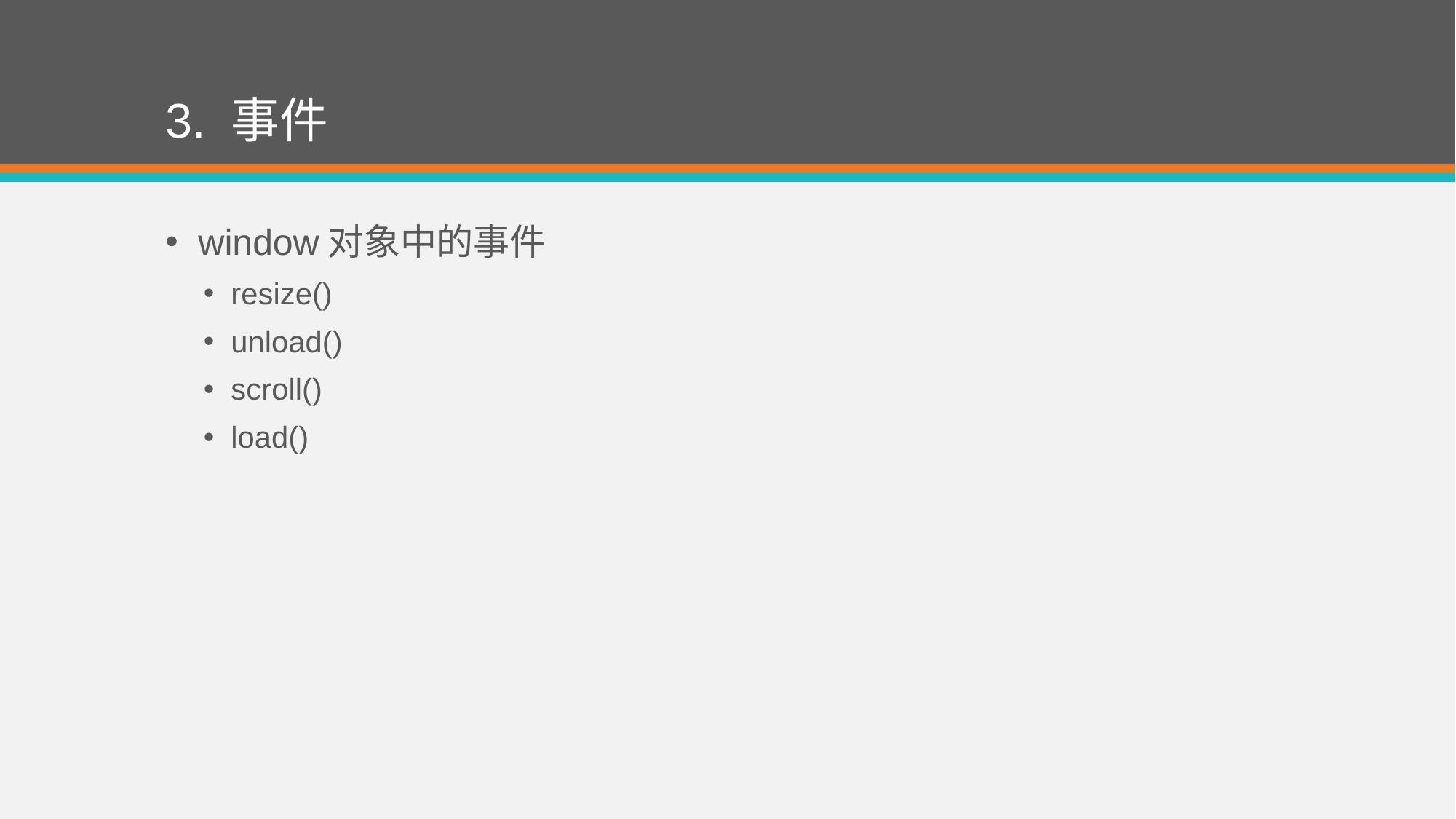

# 3. 事件
window对象中的事件
resize()
unload()
scroll()
load()